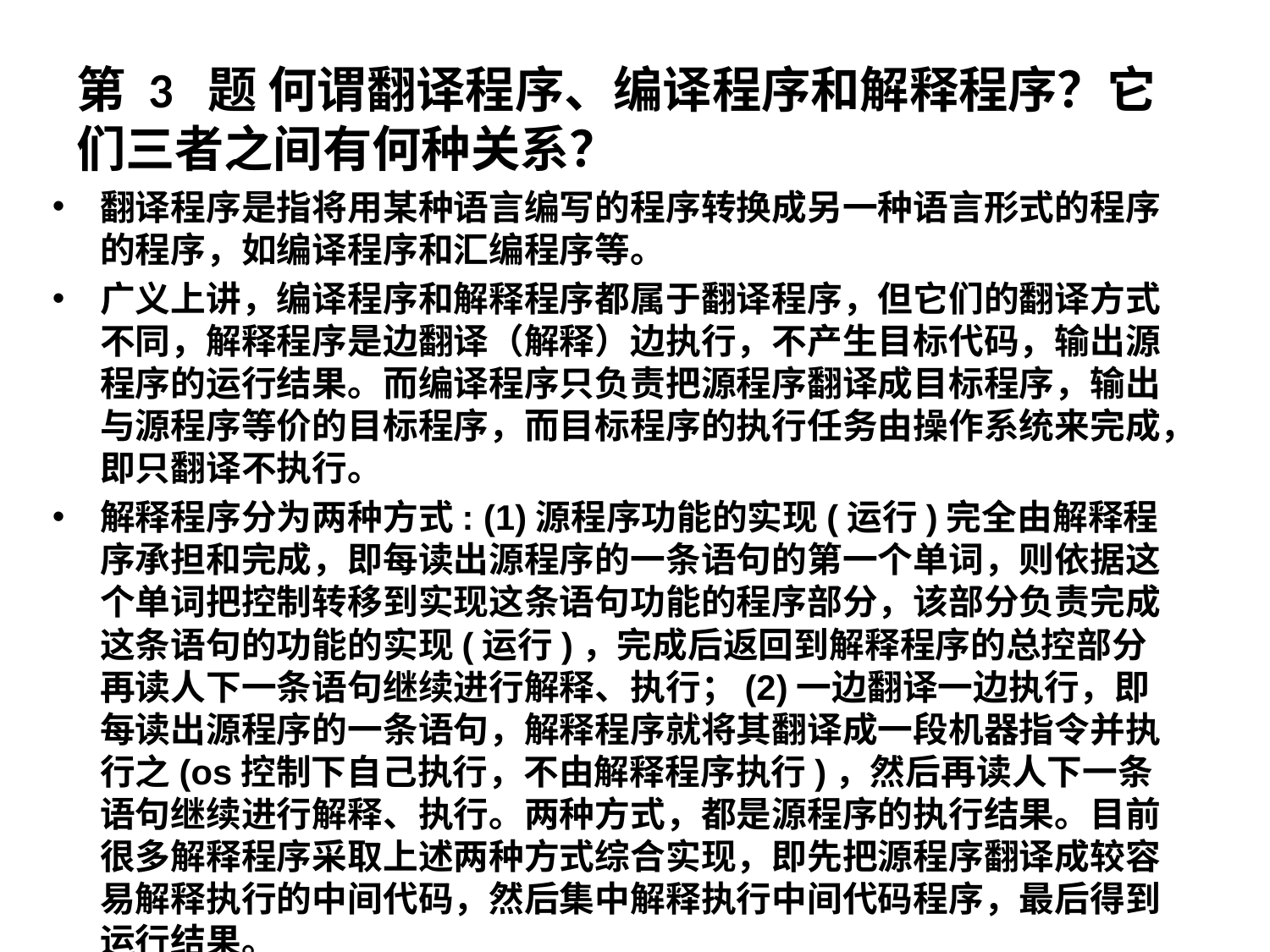

# 第 3  题 何谓翻译程序、编译程序和解释程序？它们三者之间有何种关系？
翻译程序是指将用某种语言编写的程序转换成另一种语言形式的程序的程序，如编译程序和汇编程序等。
广义上讲，编译程序和解释程序都属于翻译程序，但它们的翻译方式不同，解释程序是边翻译（解释）边执行，不产生目标代码，输出源程序的运行结果。而编译程序只负责把源程序翻译成目标程序，输出与源程序等价的目标程序，而目标程序的执行任务由操作系统来完成，即只翻译不执行。
解释程序分为两种方式: (1)源程序功能的实现(运行)完全由解释程序承担和完成，即每读出源程序的一条语句的第一个单词，则依据这个单词把控制转移到实现这条语句功能的程序部分，该部分负责完成这条语句的功能的实现(运行)，完成后返回到解释程序的总控部分再读人下一条语句继续进行解释、执行；(2)一边翻译一边执行，即每读出源程序的一条语句，解释程序就将其翻译成一段机器指令并执行之(os控制下自己执行，不由解释程序执行)，然后再读人下一条语句继续进行解释、执行。两种方式，都是源程序的执行结果。目前很多解释程序采取上述两种方式综合实现，即先把源程序翻译成较容易解释执行的中间代码，然后集中解释执行中间代码程序，最后得到运行结果。